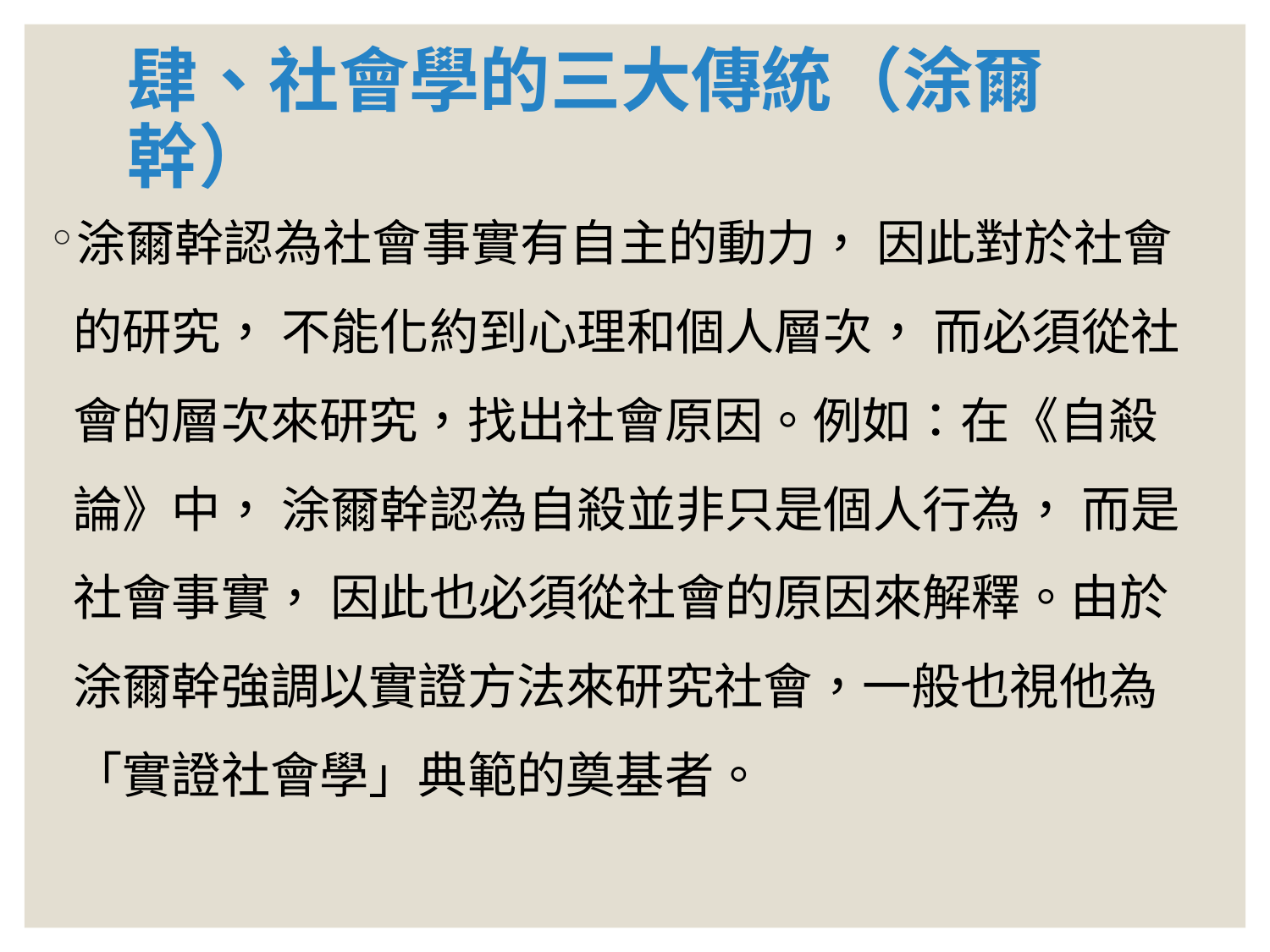

# 肆、社會學的三大傳統（涂爾幹）
涂爾幹認為社會事實有自主的動力， 因此對於社會的研究， 不能化約到心理和個人層次， 而必須從社會的層次來研究，找出社會原因。例如：在《自殺論》中， 涂爾幹認為自殺並非只是個人行為， 而是社會事實， 因此也必須從社會的原因來解釋。由於涂爾幹強調以實證方法來研究社會，一般也視他為「實證社會學」典範的奠基者。